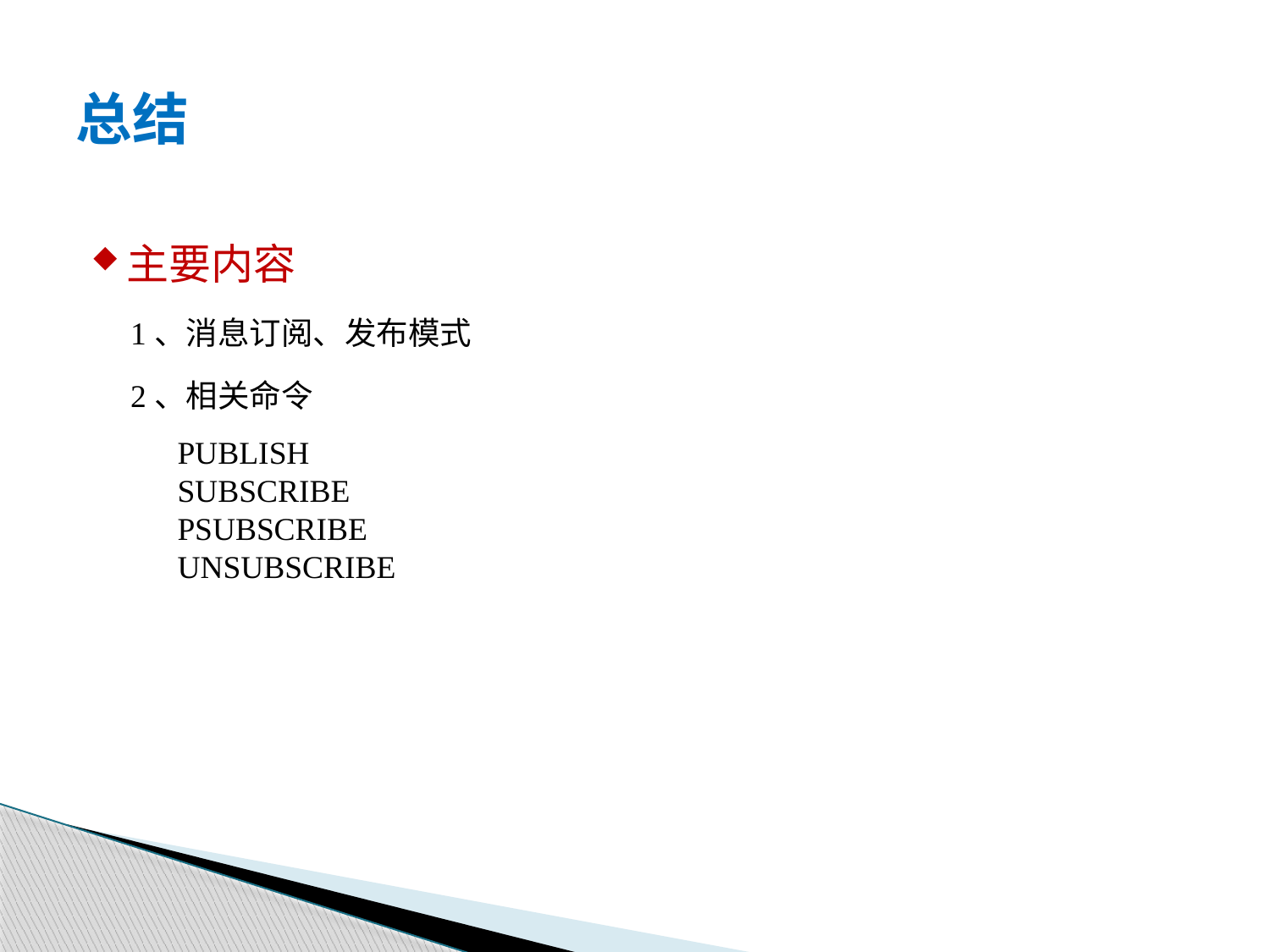

# 总结
主要内容
1、消息订阅、发布模式
2、相关命令

PUBLISH
SUBSCRIBE
PSUBSCRIBE
Unsubscribe